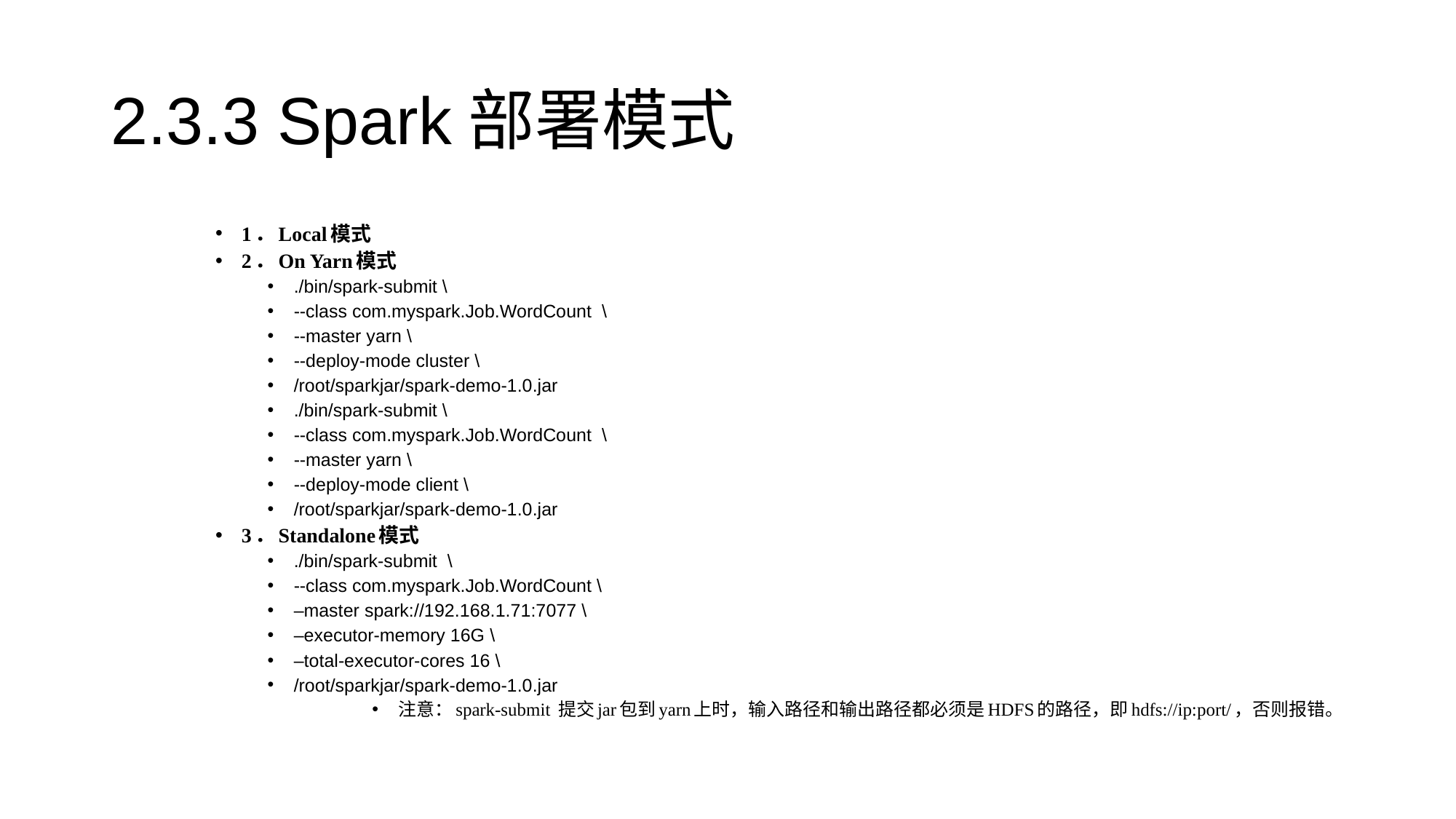

# 2.3.3 Spark部署模式
1．Local模式
2．On Yarn模式
./bin/spark-submit \
--class com.myspark.Job.WordCount  \
--master yarn \
--deploy-mode cluster \
/root/sparkjar/spark-demo-1.0.jar
./bin/spark-submit \
--class com.myspark.Job.WordCount  \
--master yarn \
--deploy-mode client \
/root/sparkjar/spark-demo-1.0.jar
3．Standalone模式
./bin/spark-submit  \
--class com.myspark.Job.WordCount \
–master spark://192.168.1.71:7077 \
–executor-memory 16G \
–total-executor-cores 16 \
/root/sparkjar/spark-demo-1.0.jar
注意：spark-submit 提交jar包到yarn上时，输入路径和输出路径都必须是HDFS的路径，即hdfs://ip:port/，否则报错。